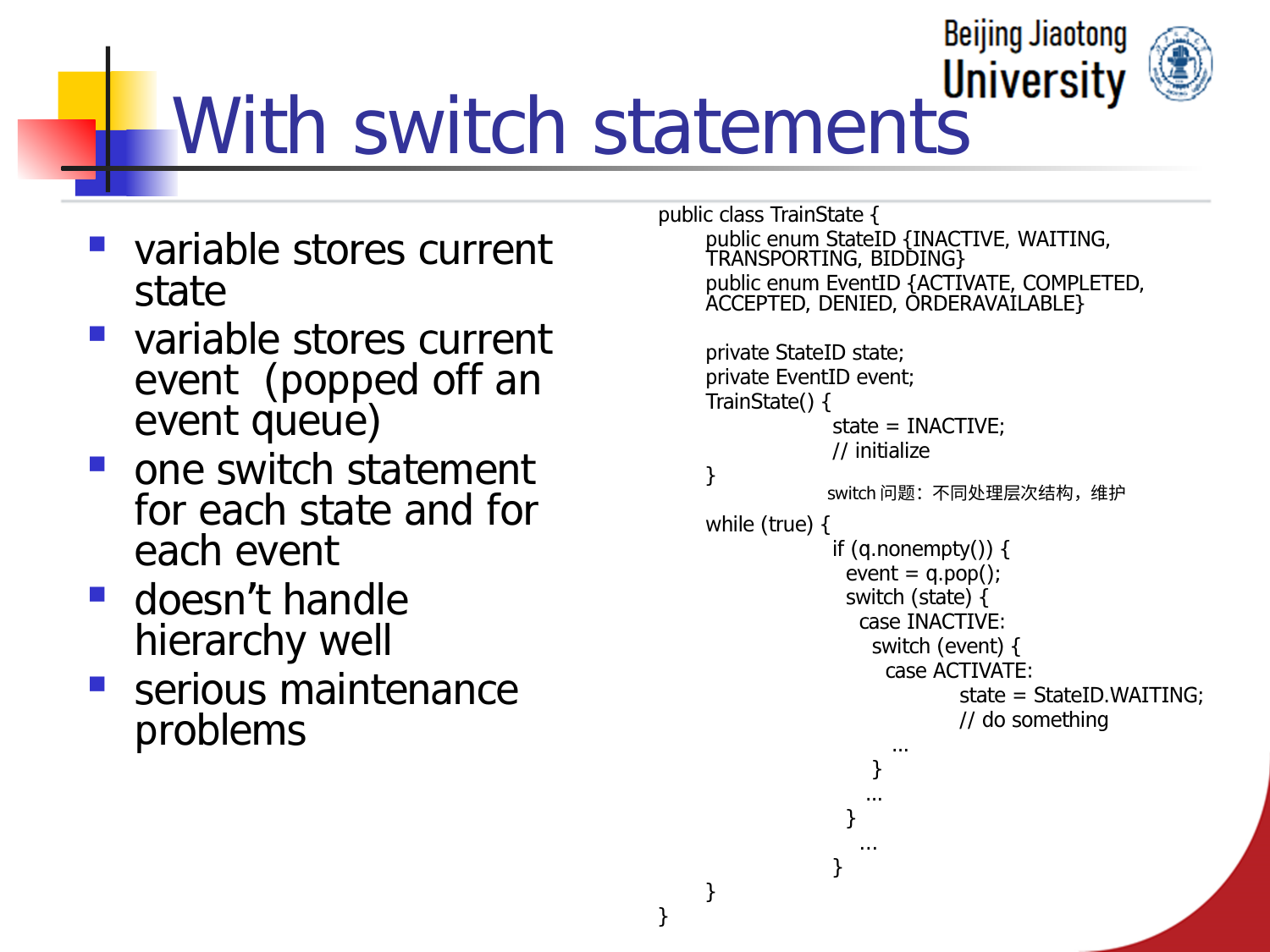

# With switch statements
public class TrainState {
	public enum StateID {INACTIVE, WAITING, TRANSPORTING, BIDDING}
	public enum EventID {ACTIVATE, COMPLETED, ACCEPTED, DENIED, ORDERAVAILABLE}

	private StateID state;
	private EventID event;
	TrainState() {
		state = INACTIVE;
		// initialize
	}

	while (true) {
		if (q.nonempty()) {
		  event = q.pop();
		  switch (state) {
		    case INACTIVE:
		      switch (event) {
		        case ACTIVATE:
			state = StateID.WAITING;
			// do something
		         …
		      }
		     …
		  }
		    ...
		}
	}
}

variable stores current state
variable stores current event  (popped off an event queue)
one switch statement for each state and for each event
doesn’t handle hierarchy well
serious maintenance problems

switch问题：不同处理层次结构，维护